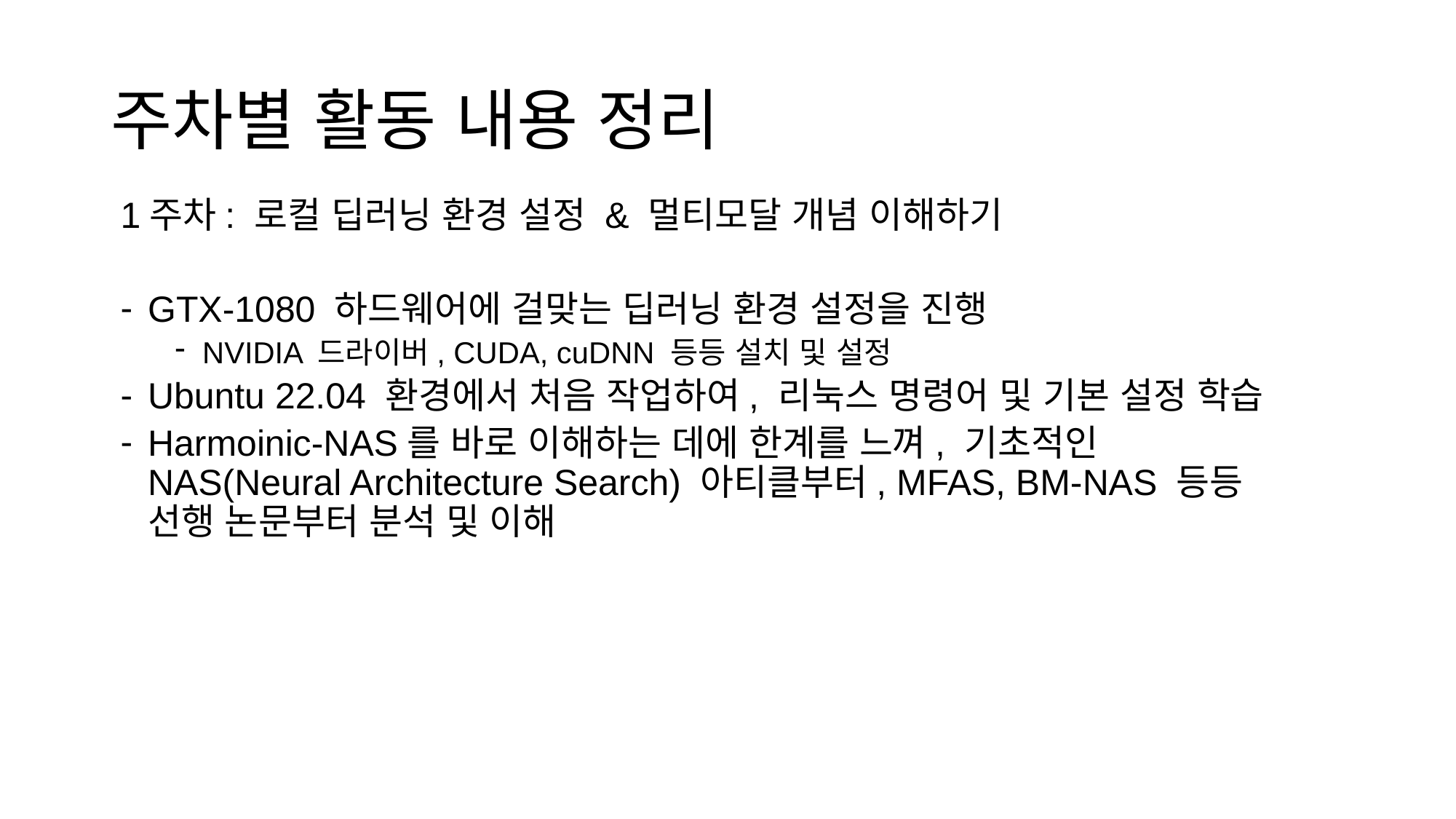

# 주차별 활동 내용 정리
1주차: 로컬 딥러닝 환경 설정 & 멀티모달 개념 이해하기

GTX-1080 하드웨어에 걸맞는 딥러닝 환경 설정을 진행
NVIDIA 드라이버, CUDA, cuDNN 등등 설치 및 설정
Ubuntu 22.04 환경에서 처음 작업하여, 리눅스 명령어 및 기본 설정 학습
Harmoinic-NAS를 바로 이해하는 데에 한계를 느껴, 기초적인 NAS(Neural Architecture Search) 아티클부터, MFAS, BM-NAS 등등 선행 논문부터 분석 및 이해